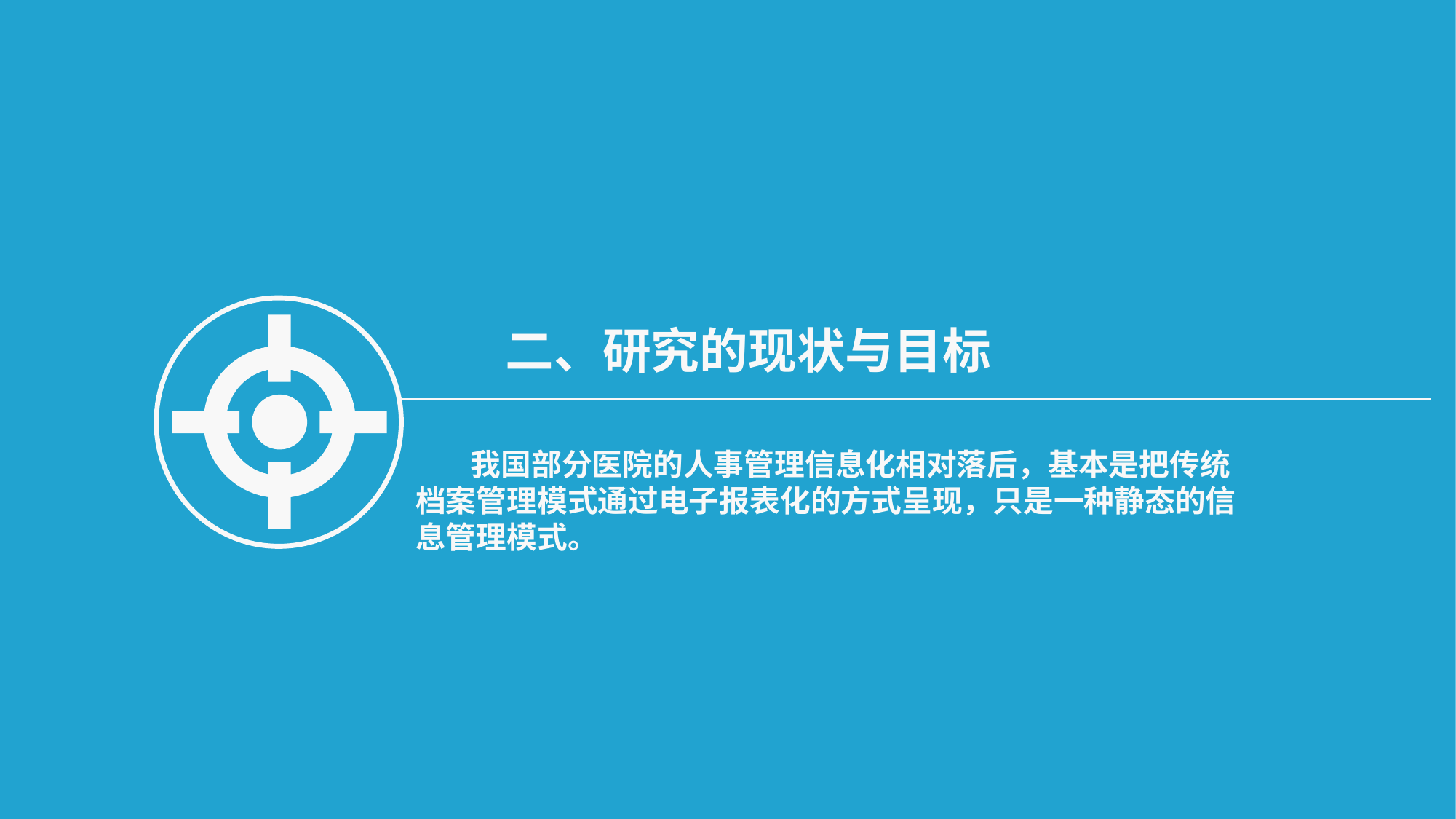

二、研究的现状与目标

       我国部分医院的人事管理信息化相对落后，基本是把传统档案管理模式通过电子报表化的方式呈现，只是一种静态的信息管理模式。